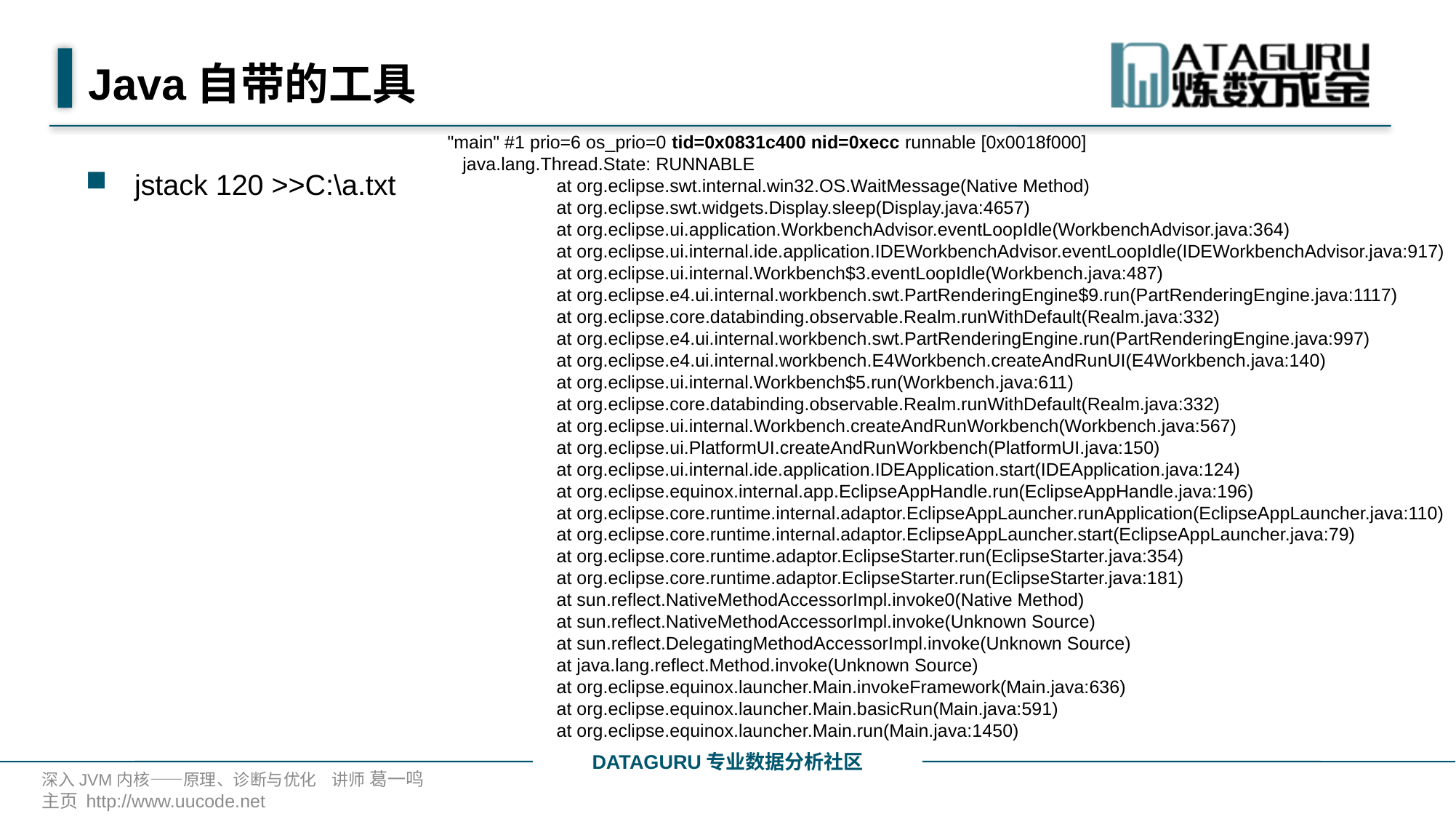

# Java自带的工具
"main" #1 prio=6 os_prio=0 tid=0x0831c400 nid=0xecc runnable [0x0018f000]
   java.lang.Thread.State: RUNNABLE
	at org.eclipse.swt.internal.win32.OS.WaitMessage(Native Method)
	at org.eclipse.swt.widgets.Display.sleep(Display.java:4657)
	at org.eclipse.ui.application.WorkbenchAdvisor.eventLoopIdle(WorkbenchAdvisor.java:364)
	at org.eclipse.ui.internal.ide.application.IDEWorkbenchAdvisor.eventLoopIdle(IDEWorkbenchAdvisor.java:917)
	at org.eclipse.ui.internal.Workbench$3.eventLoopIdle(Workbench.java:487)
	at org.eclipse.e4.ui.internal.workbench.swt.PartRenderingEngine$9.run(PartRenderingEngine.java:1117)
	at org.eclipse.core.databinding.observable.Realm.runWithDefault(Realm.java:332)
	at org.eclipse.e4.ui.internal.workbench.swt.PartRenderingEngine.run(PartRenderingEngine.java:997)
	at org.eclipse.e4.ui.internal.workbench.E4Workbench.createAndRunUI(E4Workbench.java:140)
	at org.eclipse.ui.internal.Workbench$5.run(Workbench.java:611)
	at org.eclipse.core.databinding.observable.Realm.runWithDefault(Realm.java:332)
	at org.eclipse.ui.internal.Workbench.createAndRunWorkbench(Workbench.java:567)
	at org.eclipse.ui.PlatformUI.createAndRunWorkbench(PlatformUI.java:150)
	at org.eclipse.ui.internal.ide.application.IDEApplication.start(IDEApplication.java:124)
	at org.eclipse.equinox.internal.app.EclipseAppHandle.run(EclipseAppHandle.java:196)
	at org.eclipse.core.runtime.internal.adaptor.EclipseAppLauncher.runApplication(EclipseAppLauncher.java:110)
	at org.eclipse.core.runtime.internal.adaptor.EclipseAppLauncher.start(EclipseAppLauncher.java:79)
	at org.eclipse.core.runtime.adaptor.EclipseStarter.run(EclipseStarter.java:354)
	at org.eclipse.core.runtime.adaptor.EclipseStarter.run(EclipseStarter.java:181)
	at sun.reflect.NativeMethodAccessorImpl.invoke0(Native Method)
	at sun.reflect.NativeMethodAccessorImpl.invoke(Unknown Source)
	at sun.reflect.DelegatingMethodAccessorImpl.invoke(Unknown Source)
	at java.lang.reflect.Method.invoke(Unknown Source)
	at org.eclipse.equinox.launcher.Main.invokeFramework(Main.java:636)
	at org.eclipse.equinox.launcher.Main.basicRun(Main.java:591)
	at org.eclipse.equinox.launcher.Main.run(Main.java:1450)
jstack 120 >>C:\a.txt